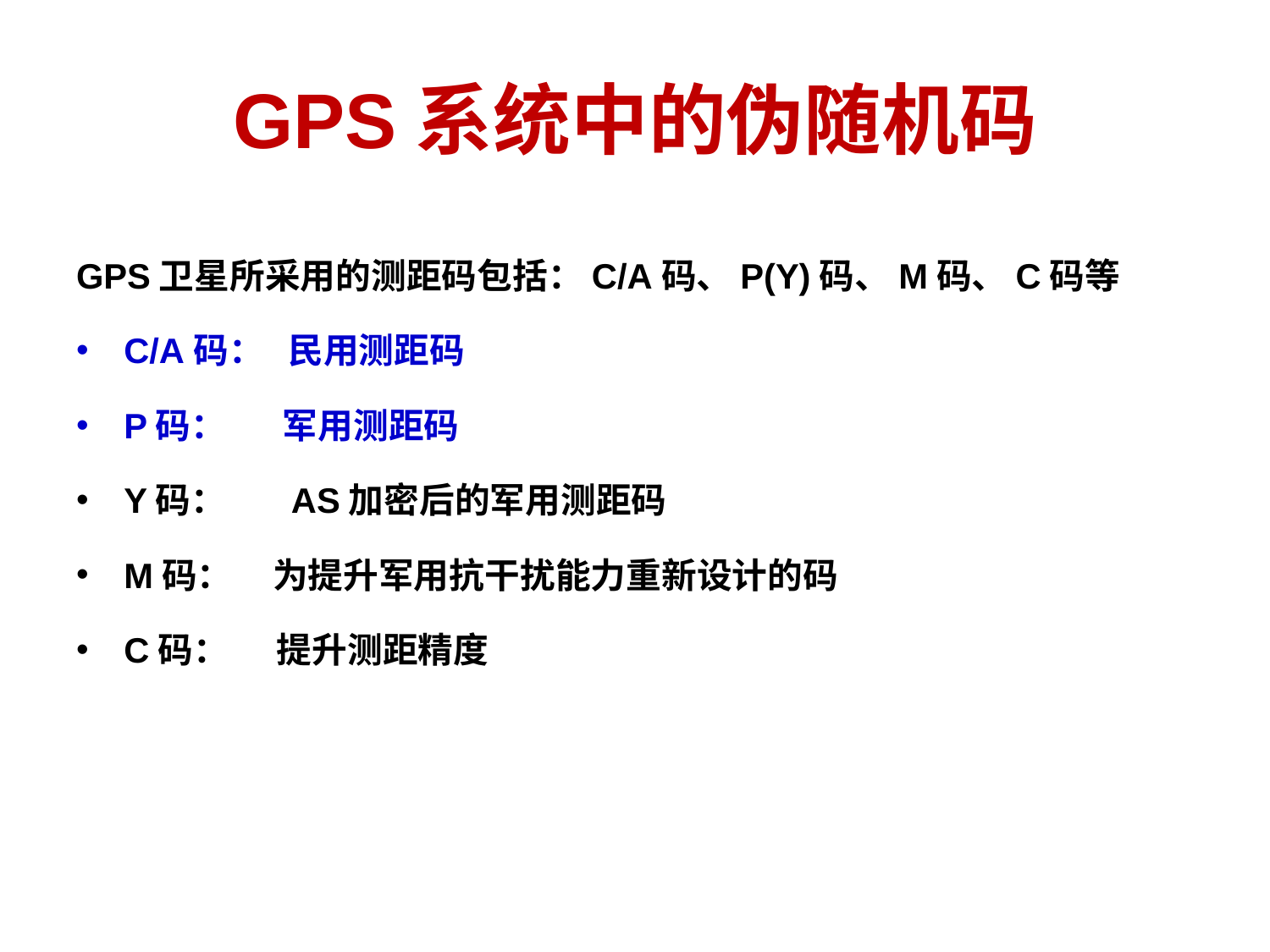

# GPS系统中的伪随机码
GPS卫星所采用的测距码包括：C/A码、P(Y)码、M码、C码等
C/A码：   民用测距码
P码：       军用测距码
Y码：       AS加密后的军用测距码
M码：     为提升军用抗干扰能力重新设计的码
C码：      提升测距精度